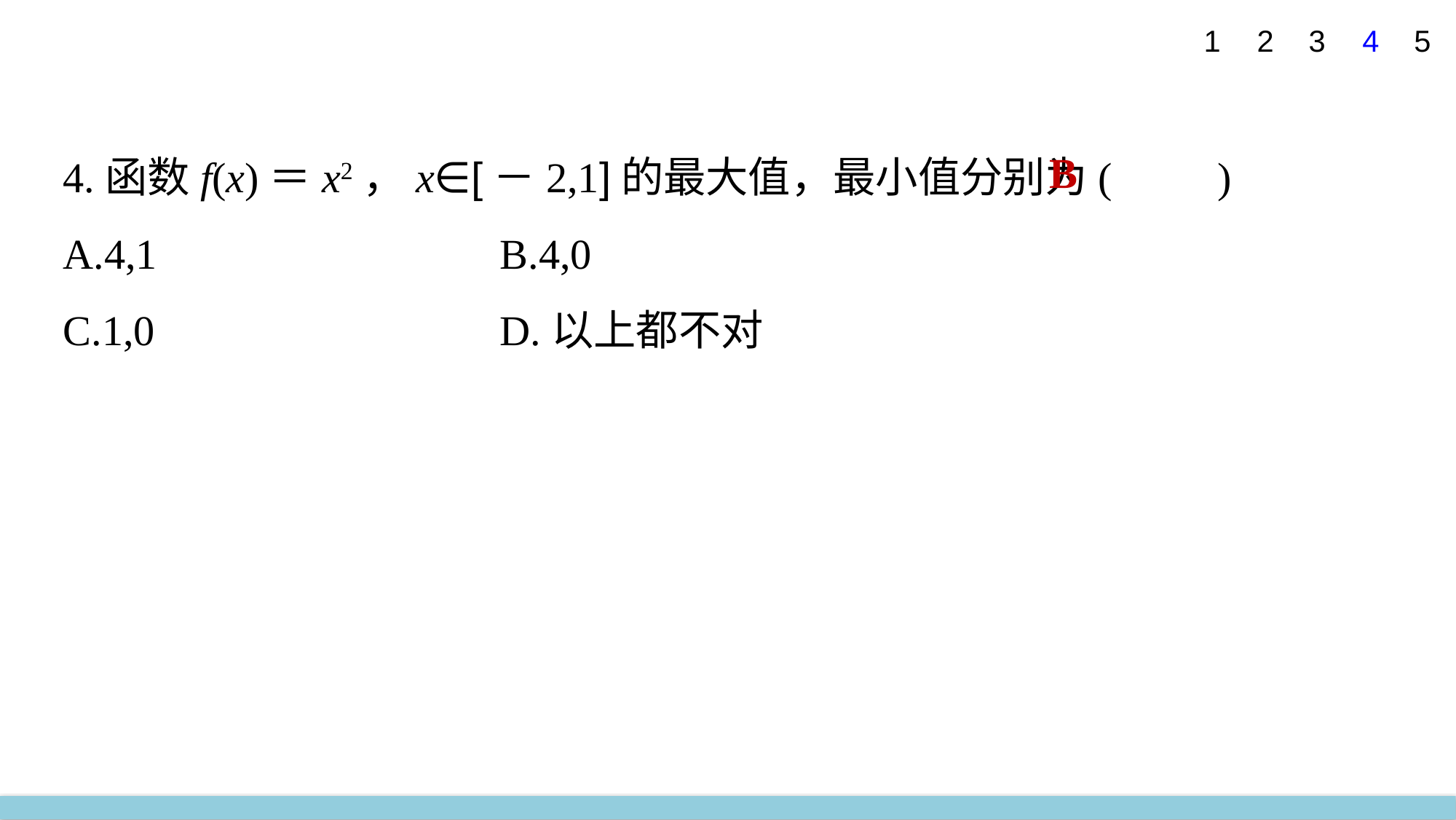

4
5
1
2
3
4.函数f(x)＝x2，x∈[－2,1]的最大值，最小值分别为(　　)
A.4,1  			B.4,0
C.1,0  			D.以上都不对
B